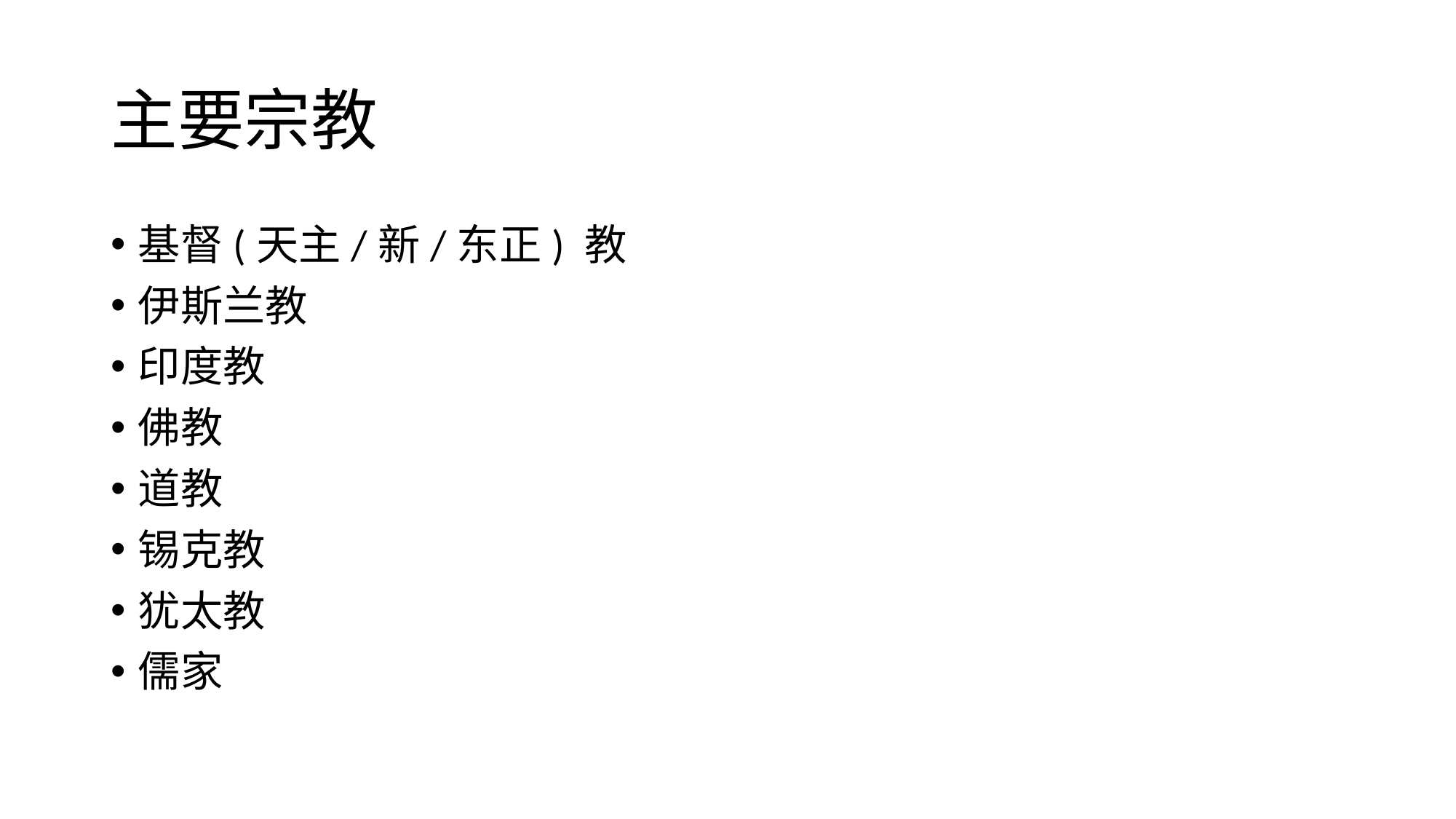

# 主要宗教
基督(天主/新/东正) 教
伊斯兰教
印度教
佛教
道教
锡克教
犹太教
儒家